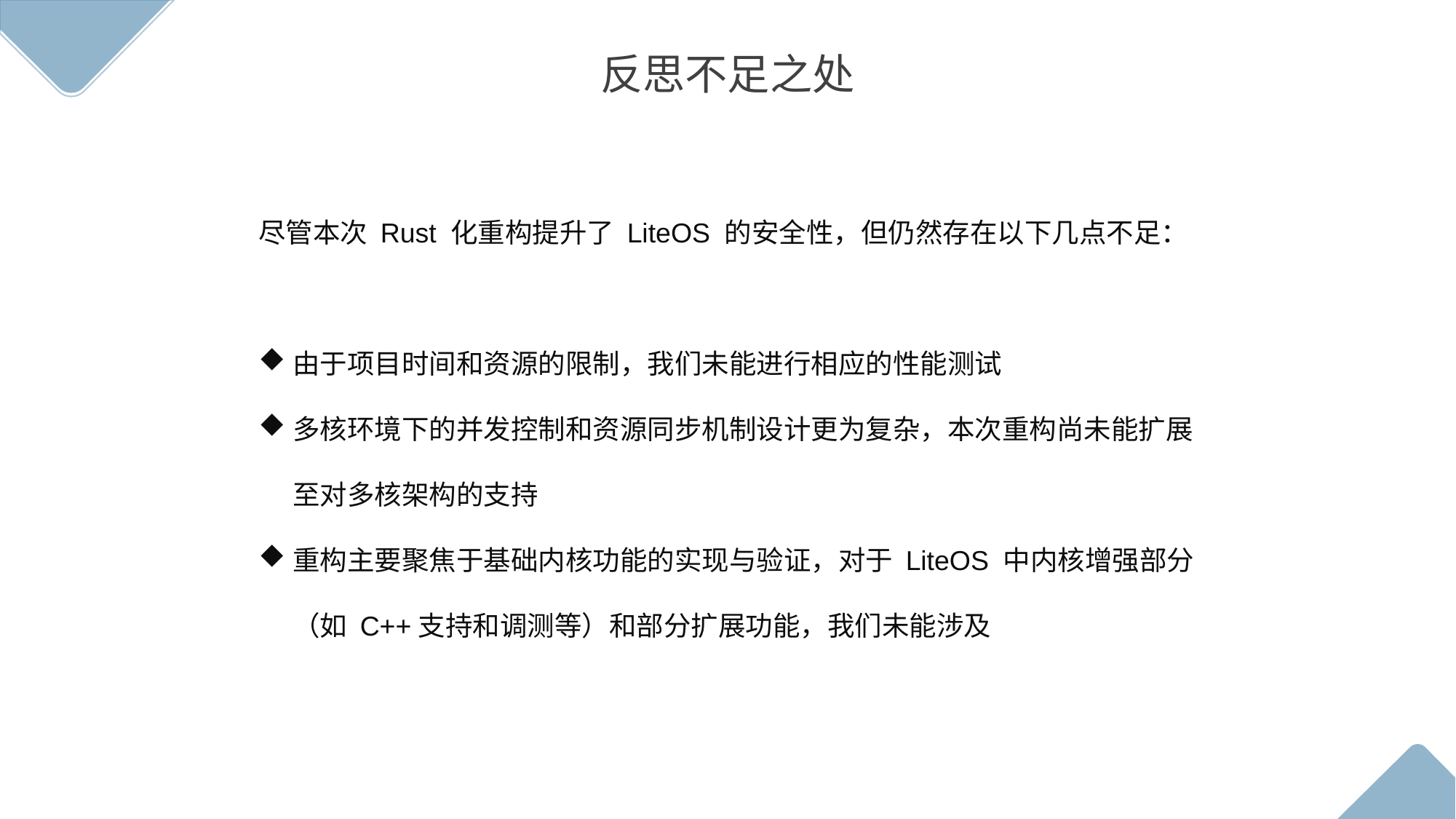

反思不足之处
尽管本次 Rust 化重构提升了 LiteOS 的安全性，但仍然存在以下几点不足：

由于项目时间和资源的限制，我们未能进行相应的性能测试
多核环境下的并发控制和资源同步机制设计更为复杂，本次重构尚未能扩展至对多核架构的支持
重构主要聚焦于基础内核功能的实现与验证，对于 LiteOS 中内核增强部分（如 C++支持和调测等）和部分扩展功能，我们未能涉及